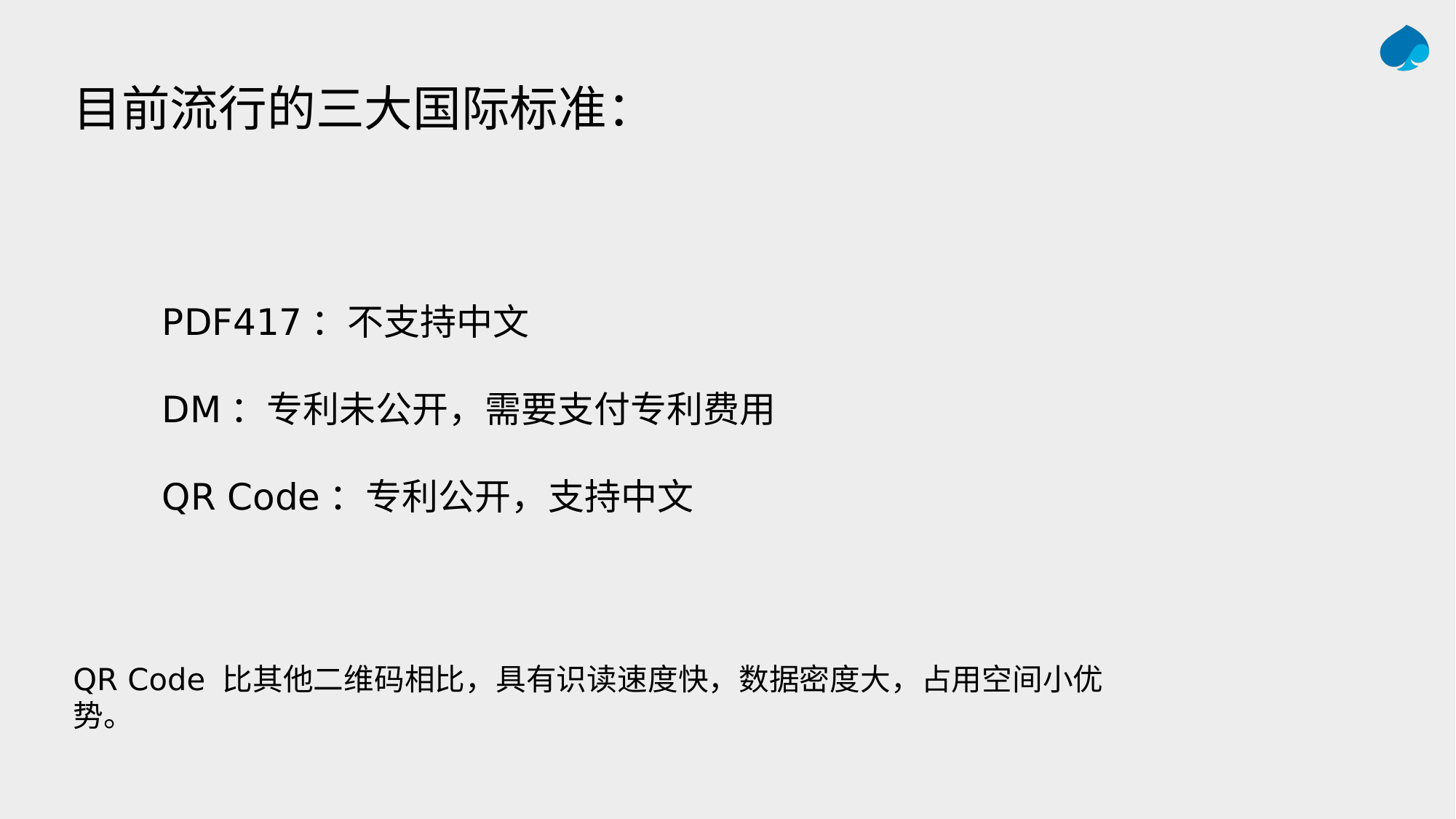

目前流行的三大国际标准：
PDF417：不支持中文

DM：专利未公开，需要支付专利费用

QR Code：专利公开，支持中文
QR Code 比其他二维码相比，具有识读速度快，数据密度大，占用空间小优势。